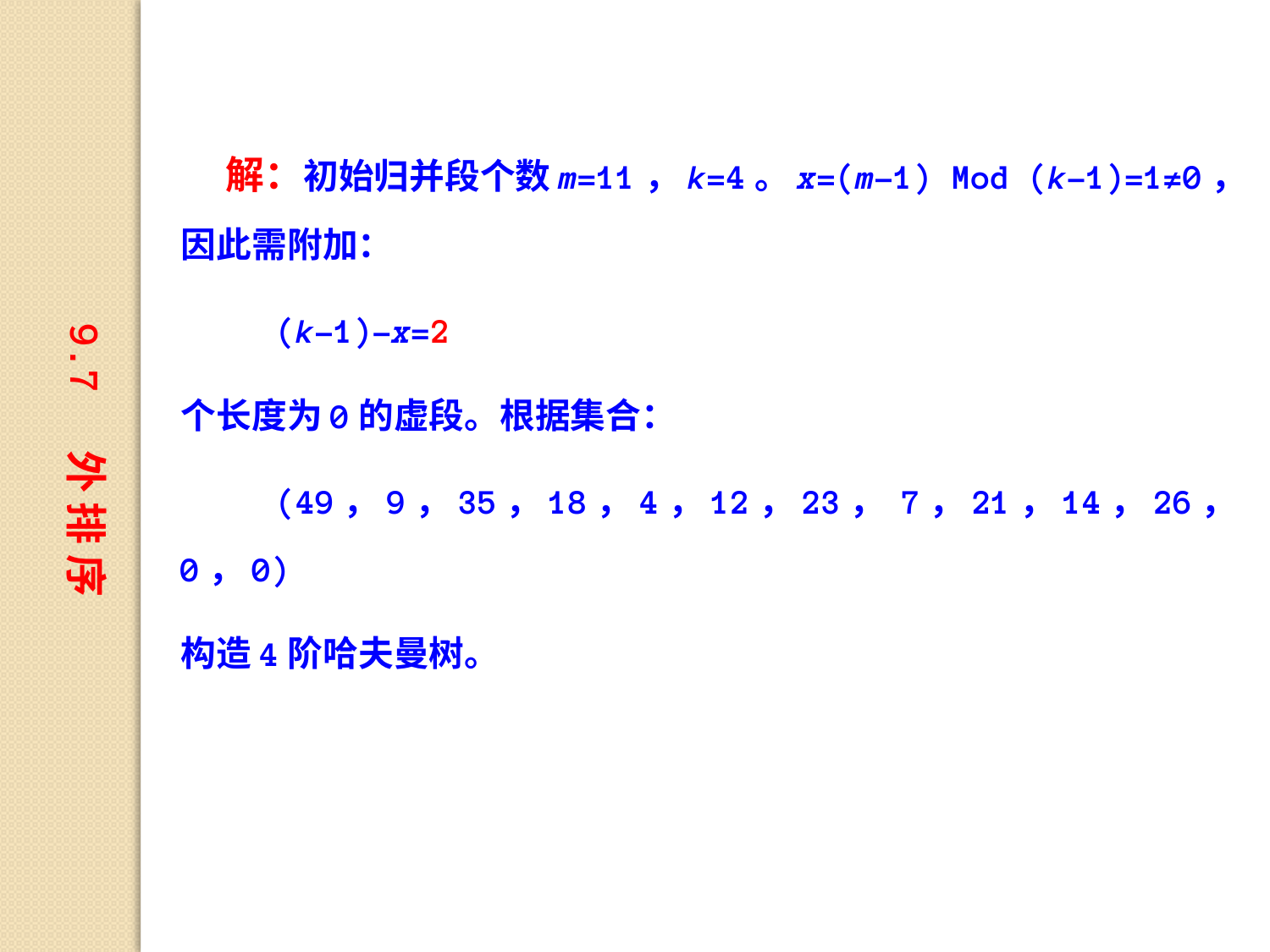

解：初始归并段个数m=11，k=4。x=(m-1) Mod (k-1)=1≠0，因此需附加：
     (k-1)-x=2
个长度为0的虚段。根据集合：
     (49，9，35，18，4，12，23， 7，21，14，26，0，0)
构造4阶哈夫曼树。
9.7  外 排 序